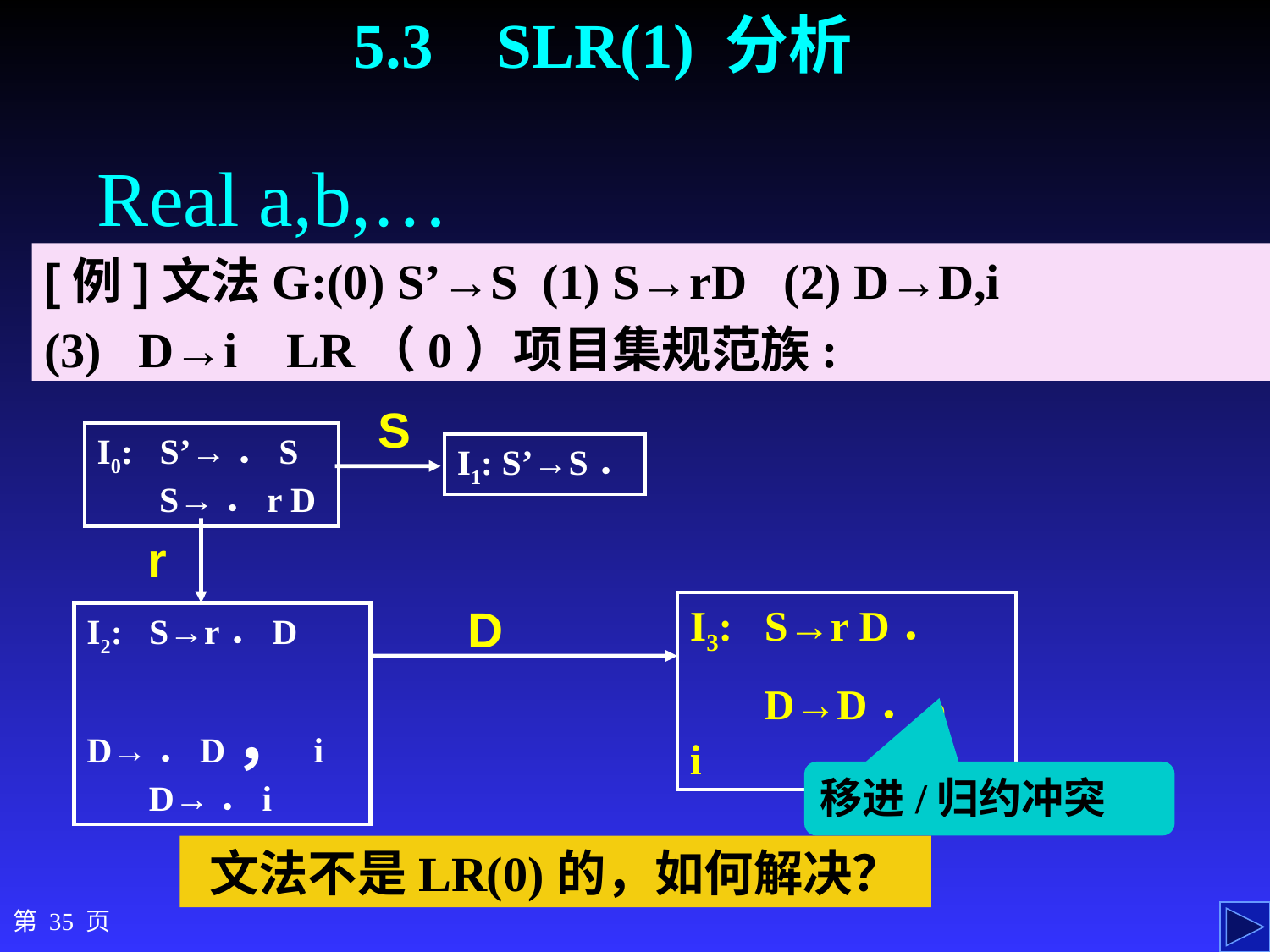

5.3	 SLR(1) 分析
# Real a,b,…
[例]文法G:(0) S’→S  (1) S→rD   (2) D→D,i
(3)   D→i    LR（0）项目集规范族:
S
I0:   S’→．S
       S→．r D
I1: S’→S．

r

D
I3:   S→r D．
       D→D．，i
I2:   S→r．D
       D→．D， i
       D→．i

移进/归约冲突
文法不是LR(0)的，如何解决？
第 35 页